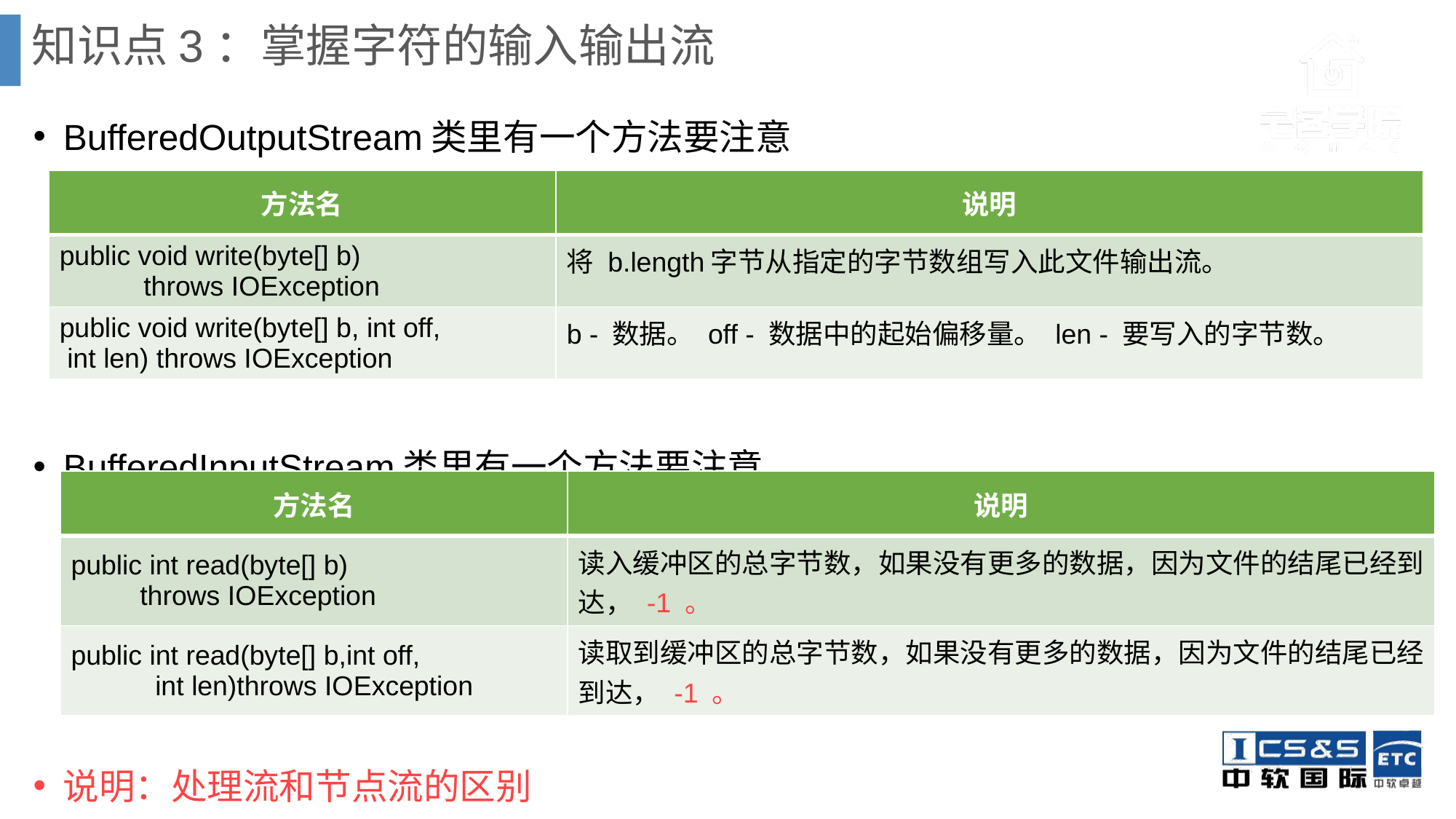

# 知识点3：掌握字符的输入输出流
BufferedOutputStream类里有一个方法要注意

BufferedInputStream类里有一个方法要注意

说明：处理流和节点流的区别
| 方法名 | 说明 |
| --- | --- |
| public void write(byte[] b) throws IOException | 将 b.length字节从指定的字节数组写入此文件输出流。 |
| public void write(byte[] b, int off, int len) throws IOException | b - 数据。 off - 数据中的起始偏移量。 len - 要写入的字节数。 |
| 方法名 | 说明 |
| --- | --- |
| public int read(byte[] b) throws IOException | 读入缓冲区的总字节数，如果没有更多的数据，因为文件的结尾已经到达， -1 。 |
| public int read(byte[] b,int off, int len)throws IOException | 读取到缓冲区的总字节数，如果没有更多的数据，因为文件的结尾已经到达， -1 。 |